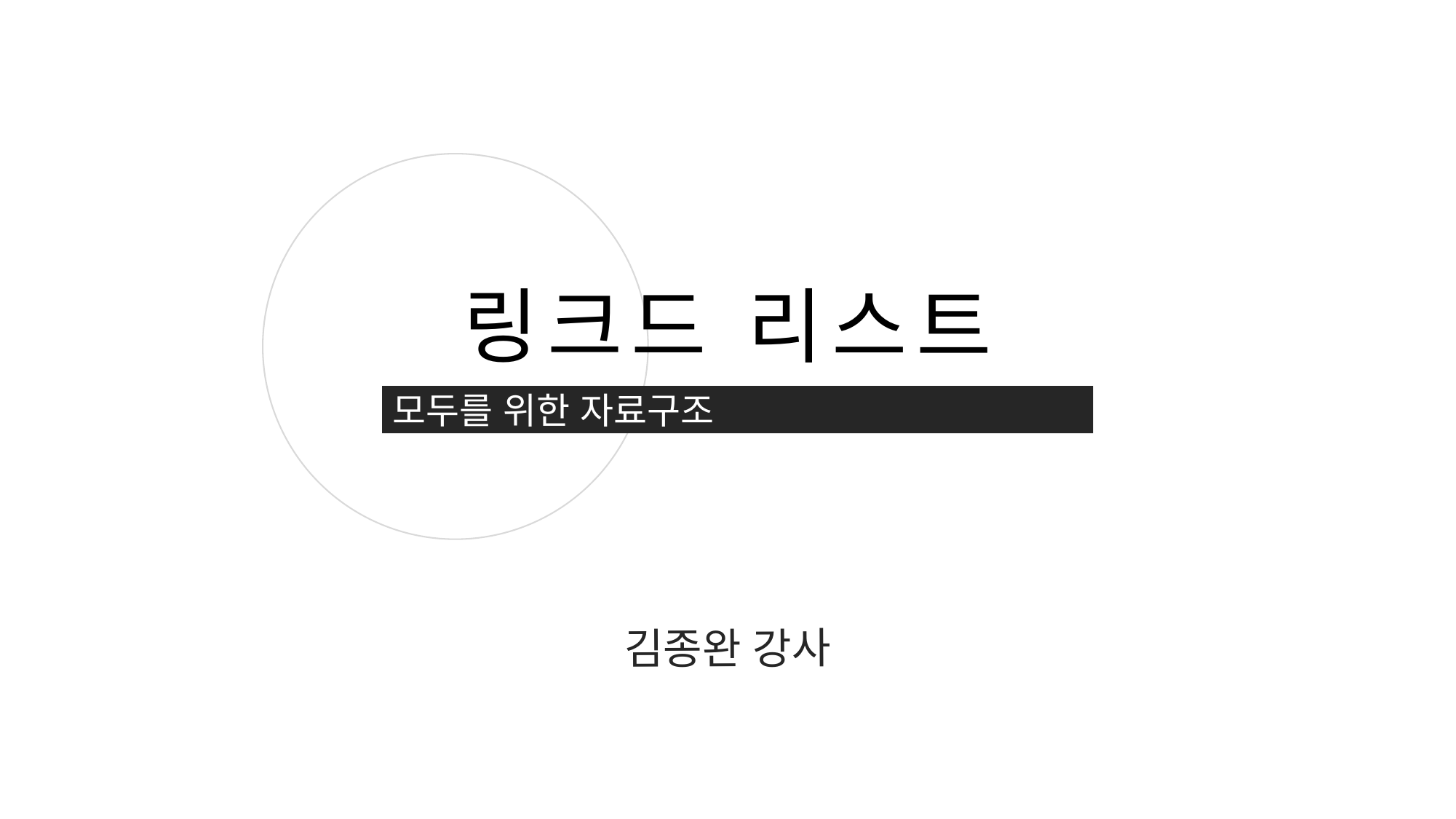

링크드 리스트
모두를 위한 자료구조
김종완 강사